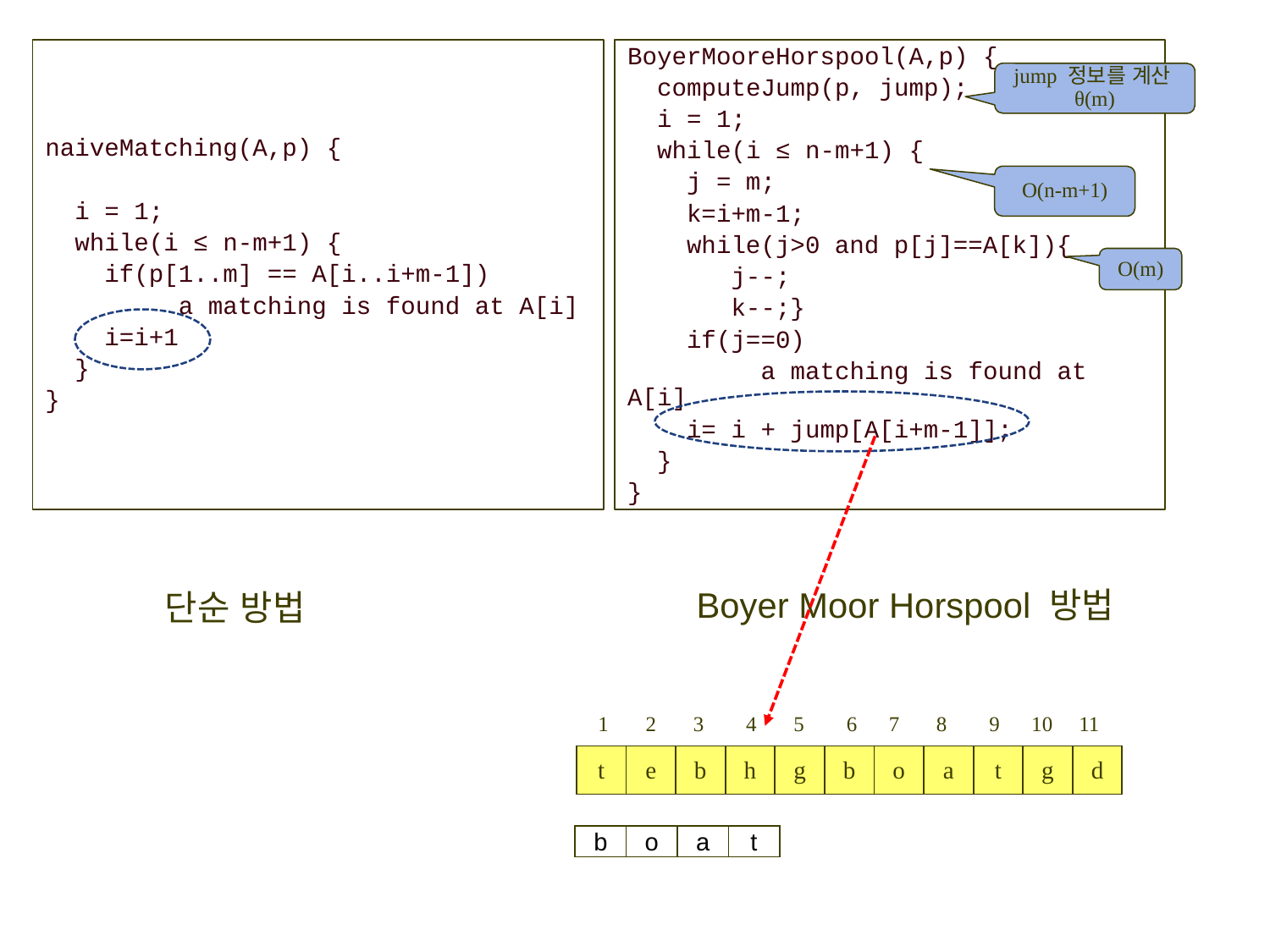

naiveMatching(A,p) {

  i = 1;
  while(i ≤ n-m+1) {
    if(p[1..m] == A[i..i+m-1])
         a matching is found at A[i]
    i=i+1
  }
}
BoyerMooreHorspool(A,p) {
  computeJump(p, jump);
  i = 1;
  while(i ≤ n-m+1) {
    j = m;
    k=i+m-1;
    while(j>0 and p[j]==A[k]){
       j--;
       k--;}
    if(j==0)
         a matching is found at A[i]
    i= i + jump[A[i+m-1]];
  }
}
jump 정보를 계산θ(m)
O(n-m+1)
O(m)

Boyer Moor Horspool 방법
단순 방법
1       2       3        4       5        6      7       8        9      10     11
| t | e | b | h | g | b | o | a | t | g | d |
| --- | --- | --- | --- | --- | --- | --- | --- | --- | --- | --- |
| b | o | a | t |
| --- | --- | --- | --- |